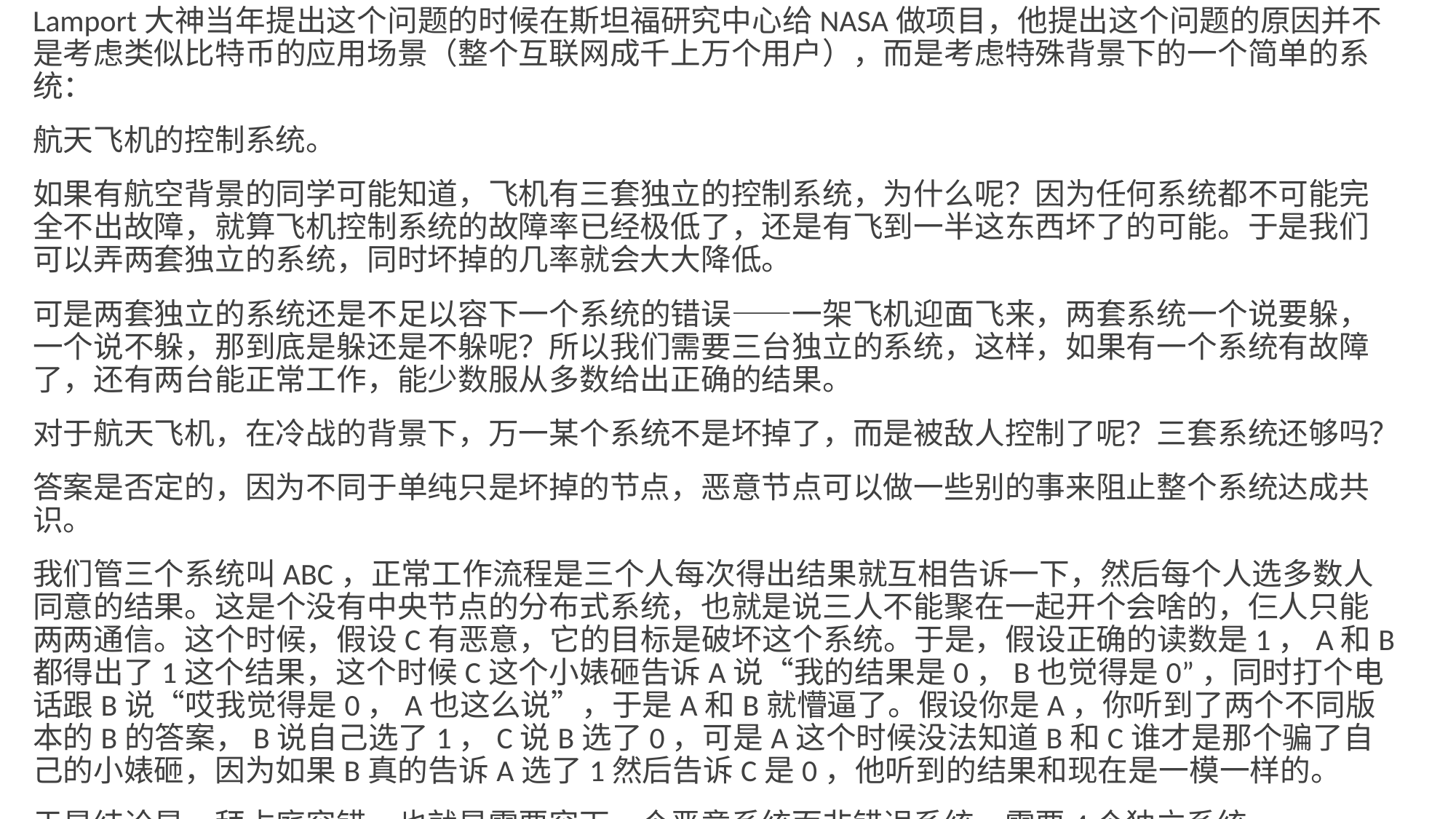

Lamport大神当年提出这个问题的时候在斯坦福研究中心给NASA做项目，他提出这个问题的原因并不是考虑类似比特币的应用场景（整个互联网成千上万个用户），而是考虑特殊背景下的一个简单的系统：
航天飞机的控制系统。
如果有航空背景的同学可能知道，飞机有三套独立的控制系统，为什么呢？因为任何系统都不可能完全不出故障，就算飞机控制系统的故障率已经极低了，还是有飞到一半这东西坏了的可能。于是我们可以弄两套独立的系统，同时坏掉的几率就会大大降低。
可是两套独立的系统还是不足以容下一个系统的错误——一架飞机迎面飞来，两套系统一个说要躲，一个说不躲，那到底是躲还是不躲呢？所以我们需要三台独立的系统，这样，如果有一个系统有故障了，还有两台能正常工作，能少数服从多数给出正确的结果。
对于航天飞机，在冷战的背景下，万一某个系统不是坏掉了，而是被敌人控制了呢？三套系统还够吗？
答案是否定的，因为不同于单纯只是坏掉的节点，恶意节点可以做一些别的事来阻止整个系统达成共识。
我们管三个系统叫ABC，正常工作流程是三个人每次得出结果就互相告诉一下，然后每个人选多数人同意的结果。这是个没有中央节点的分布式系统，也就是说三人不能聚在一起开个会啥的，仨人只能两两通信。这个时候，假设C有恶意，它的目标是破坏这个系统。于是，假设正确的读数是1，A和B都得出了1这个结果，这个时候C这个小婊砸告诉A说“我的结果是0，B也觉得是0”，同时打个电话跟B说“哎我觉得是0，A也这么说”，于是A和B就懵逼了。假设你是A，你听到了两个不同版本的B的答案，B说自己选了1，C说B选了0，可是A这个时候没法知道B和C谁才是那个骗了自己的小婊砸，因为如果B真的告诉A选了1然后告诉C是0，他听到的结果和现在是一模一样的。
于是结论是，拜占庭容错，也就是需要容下一个恶意系统而非错误系统，需要4个独立系统。